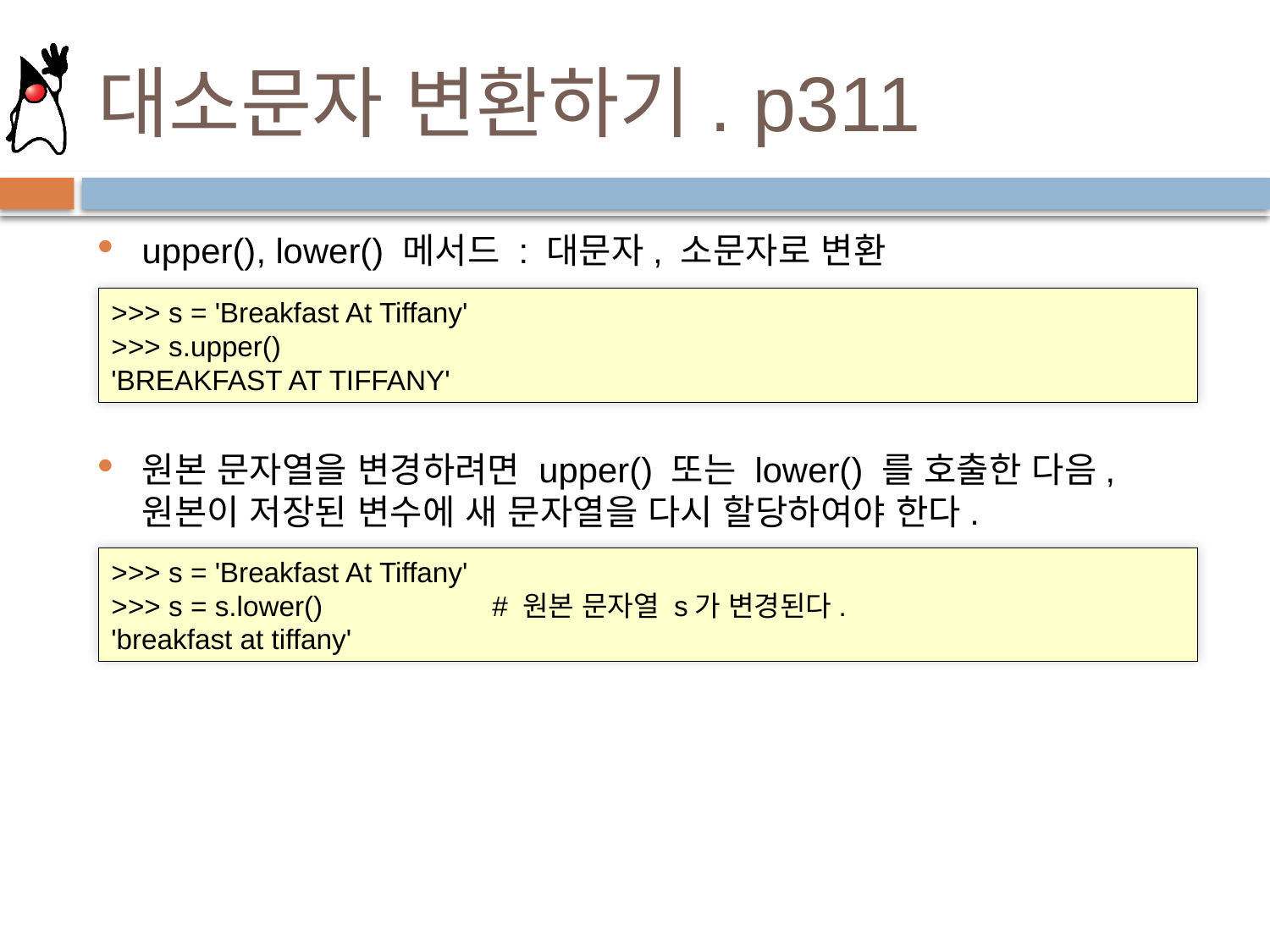

# 대소문자 변환하기. p311
upper(), lower() 메서드 : 대문자, 소문자로 변환

원본 문자열을 변경하려면 upper() 또는 lower() 를 호출한 다음, 원본이 저장된 변수에 새 문자열을 다시 할당하여야 한다.
>>> s = 'Breakfast At Tiffany'
>>> s.upper()
'BREAKFAST AT TIFFANY'
>>> s = 'Breakfast At Tiffany'
>>> s = s.lower() 		# 원본 문자열 s가 변경된다.
'breakfast at tiffany'